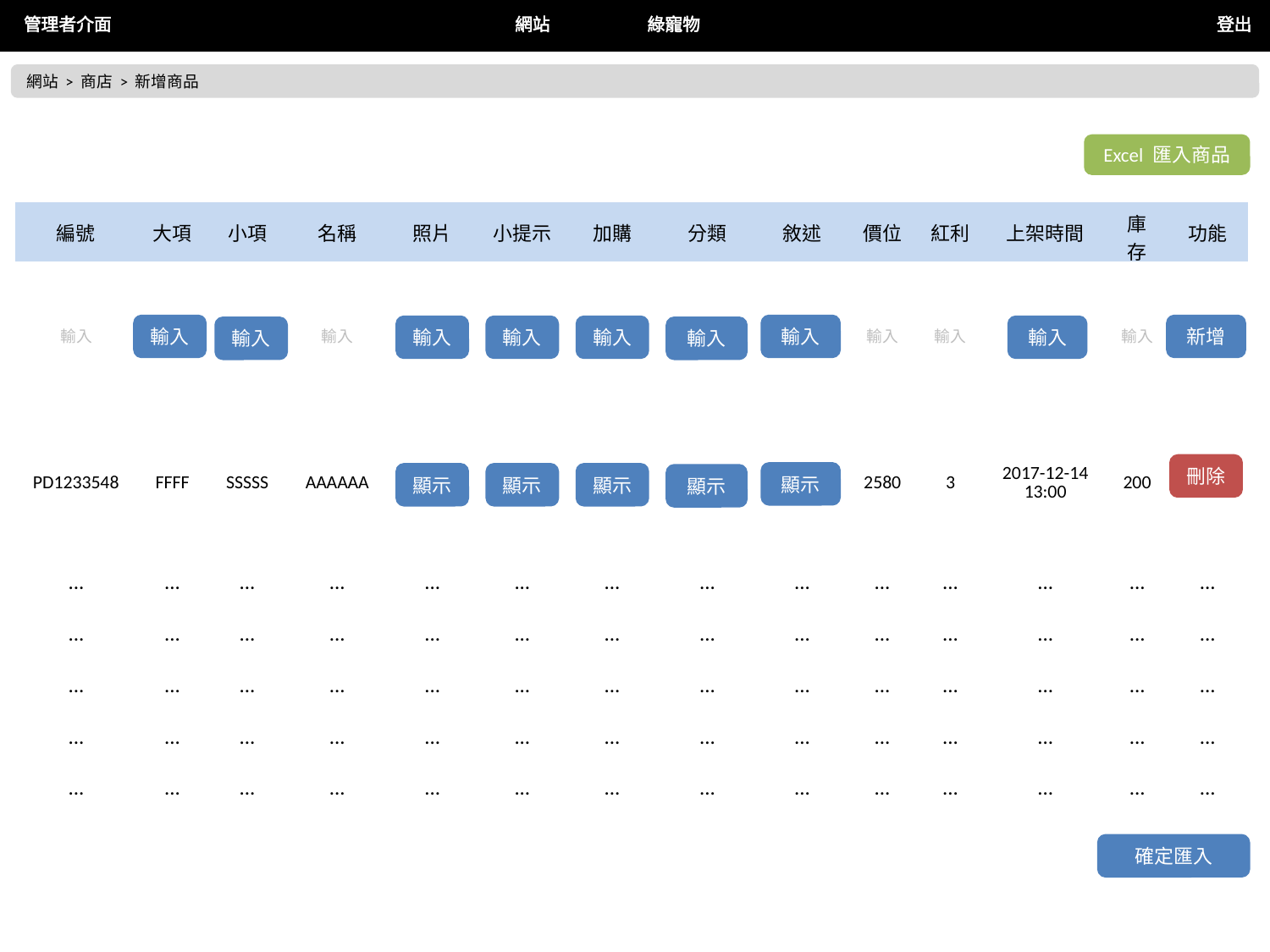

綠寵物
網站
登出
管理者介面
網站 > 商店 > 新增商品
Excel 匯入商品
| 編號 | 大項 | 小項 | 名稱 | 照片 | 小提示 | 加購 | 分類 | 敘述 | 價位 | 紅利 | 上架時間 | 庫存 | 功能 |
| --- | --- | --- | --- | --- | --- | --- | --- | --- | --- | --- | --- | --- | --- |
| 輸入 |  |  | 輸入 |  |  |  |  |  | 輸入 | 輸入 |  | 輸入 |  |
| PD1233548 | FFFF | SSSSS | AAAAAA |  |  |  |  |  | 2580 | 3 | 2017-12-14 13:00 | 200 |  |
| ... | ... | ... | ... | ... | ... | ... | ... | ... | ... | ... | ... | ... | ... |
| ... | ... | ... | ... | ... | ... | ... | ... | ... | ... | ... | ... | ... | ... |
| ... | ... | ... | ... | ... | ... | ... | ... | ... | ... | ... | ... | ... | ... |
| ... | ... | ... | ... | ... | ... | ... | ... | ... | ... | ... | ... | ... | ... |
| ... | ... | ... | ... | ... | ... | ... | ... | ... | ... | ... | ... | ... | ... |
輸入
輸入
新增
輸入
輸入
輸入
輸入
輸入
輸入
刪除
顯示
顯示
顯示
顯示
顯示
確定匯入